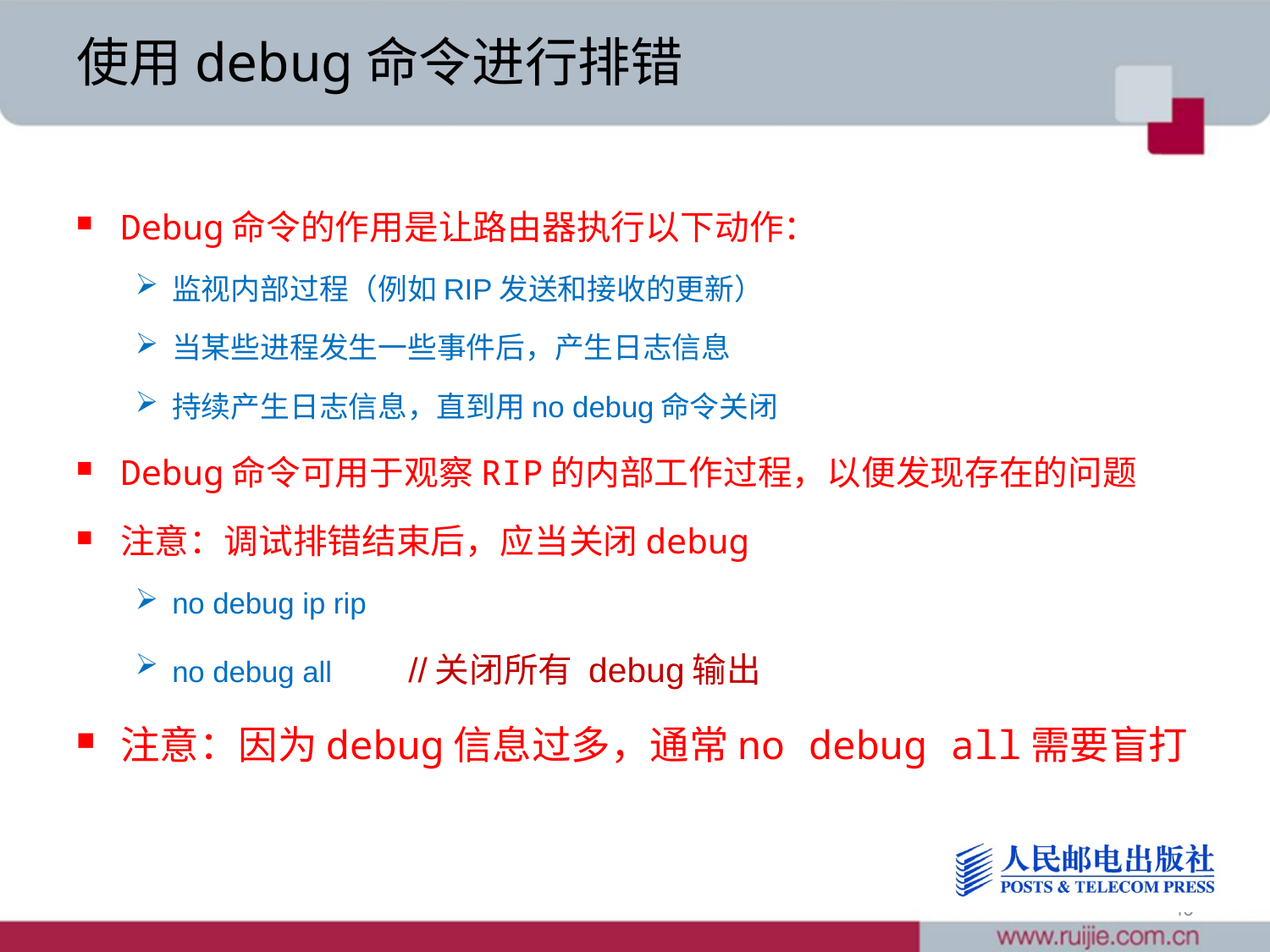

# 使用debug命令进行排错
Debug命令的作用是让路由器执行以下动作：
监视内部过程（例如RIP发送和接收的更新）
当某些进程发生一些事件后，产生日志信息
持续产生日志信息，直到用no debug命令关闭
Debug命令可用于观察RIP的内部工作过程，以便发现存在的问题
注意：调试排错结束后，应当关闭debug
no debug ip rip
no debug all	//关闭所有 debug输出
注意：因为debug信息过多，通常no debug all需要盲打
40